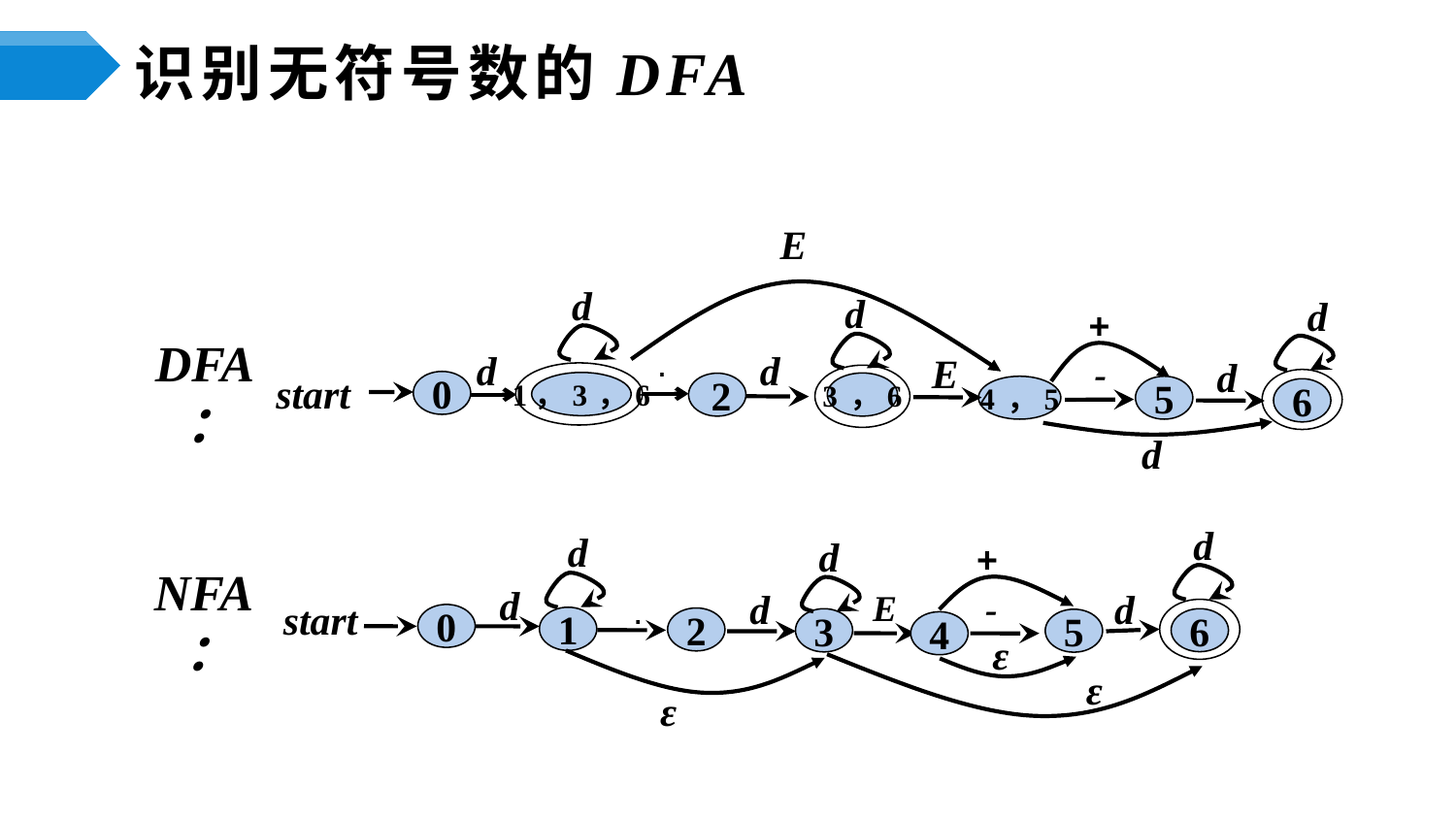

# …
识别无符号数的DFA
E

4   ，5
d

d

d

+

5
.
2
d

3   ，6

d

DFA：
0
1，3  ，6
start

-

E

d

6

d
d
+

-
d
E

6
5
4

ε

ε
d

d
0
1

d

d
.
2
3

ε
NFA：
start